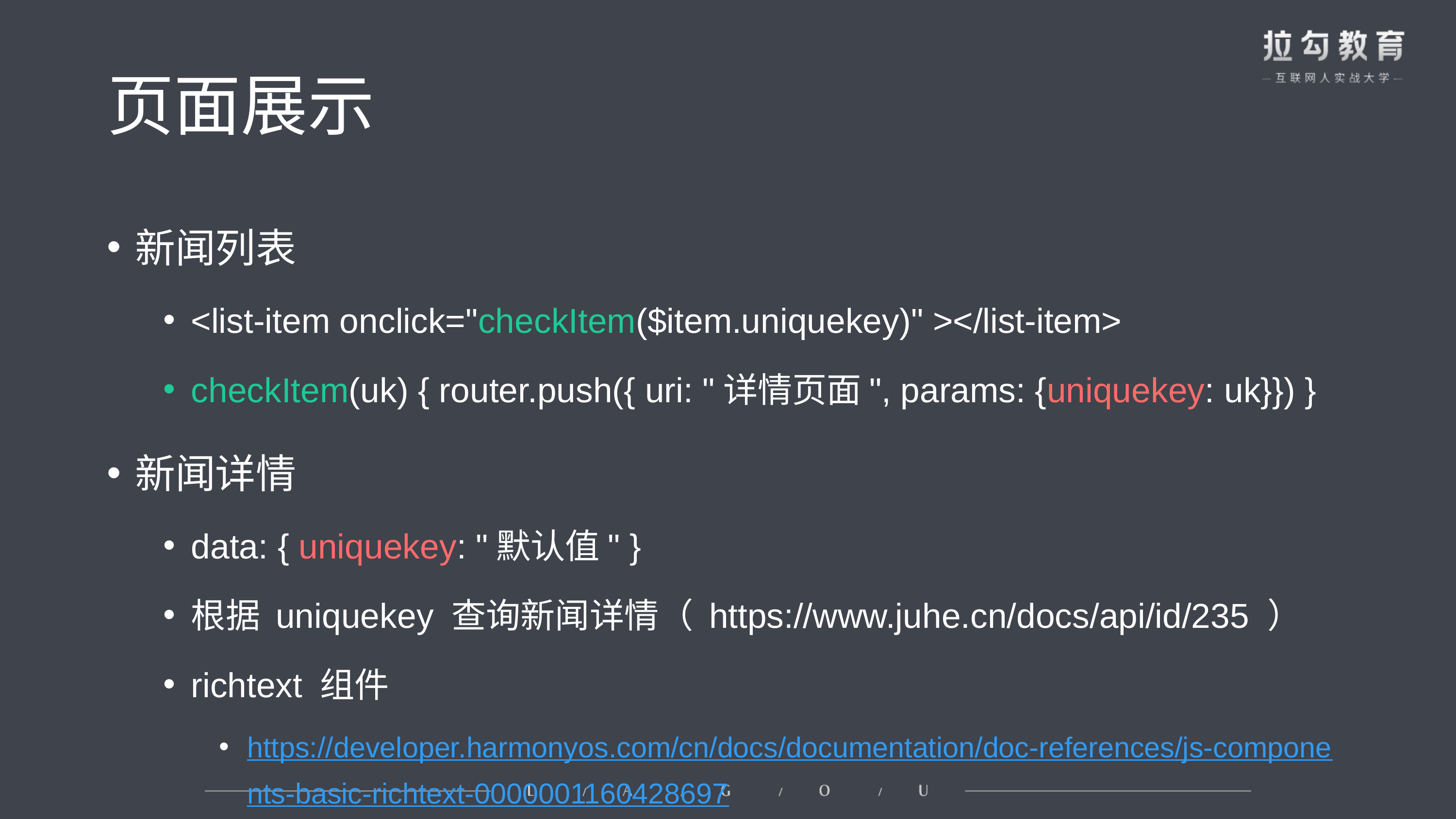

# 页面展示
新闻列表
<list-item onclick="checkItem($item.uniquekey)" ></list-item>
checkItem(uk) { router.push({ uri: "详情页面", params: {uniquekey: uk}}) }
新闻详情
data: { uniquekey: "默认值" }
根据 uniquekey 查询新闻详情（ https://www.juhe.cn/docs/api/id/235 ）
richtext 组件
https://developer.harmonyos.com/cn/docs/documentation/doc-references/js-components-basic-richtext-0000001160428697